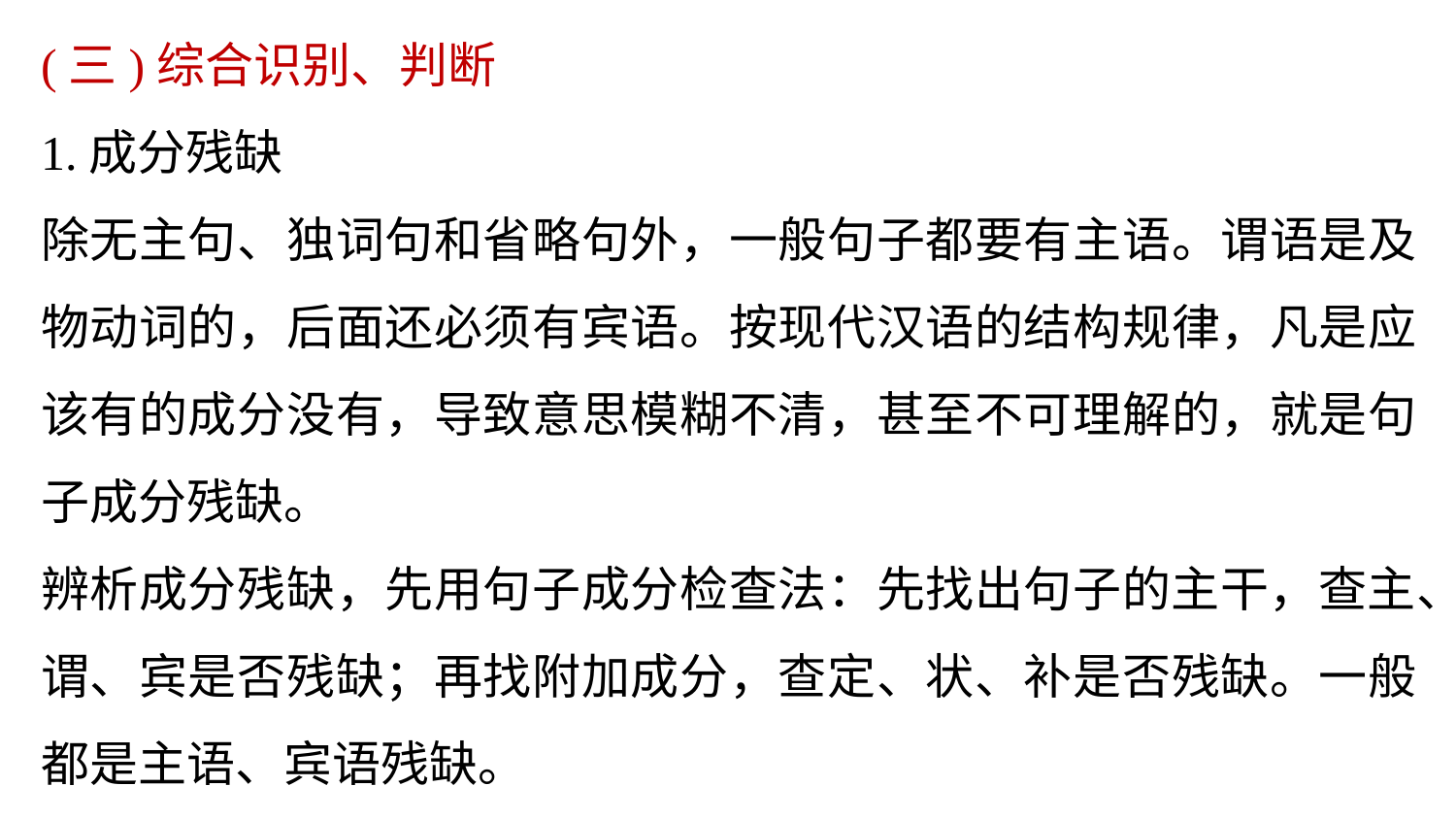

(三)综合识别、判断
1.成分残缺
除无主句、独词句和省略句外，一般句子都要有主语。谓语是及物动词的，后面还必须有宾语。按现代汉语的结构规律，凡是应该有的成分没有，导致意思模糊不清，甚至不可理解的，就是句子成分残缺。
辨析成分残缺，先用句子成分检查法：先找出句子的主干，查主、谓、宾是否残缺；再找附加成分，查定、状、补是否残缺。一般都是主语、宾语残缺。